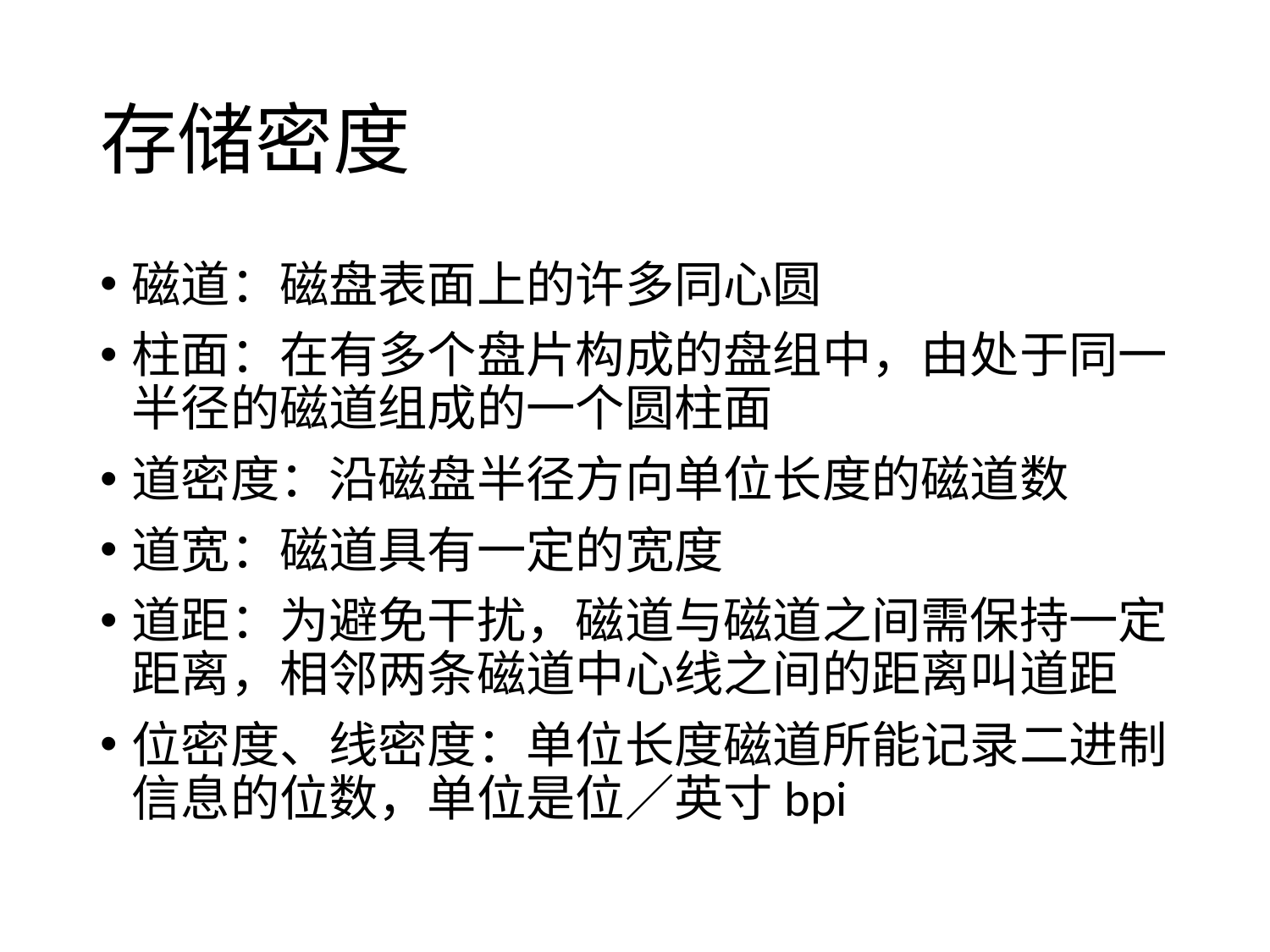

# 存储密度
磁道：磁盘表面上的许多同心圆
柱面：在有多个盘片构成的盘组中，由处于同一半径的磁道组成的一个圆柱面
道密度：沿磁盘半径方向单位长度的磁道数
道宽：磁道具有一定的宽度
道距：为避免干扰，磁道与磁道之间需保持一定距离，相邻两条磁道中心线之间的距离叫道距
位密度、线密度：单位长度磁道所能记录二进制信息的位数，单位是位／英寸bpi